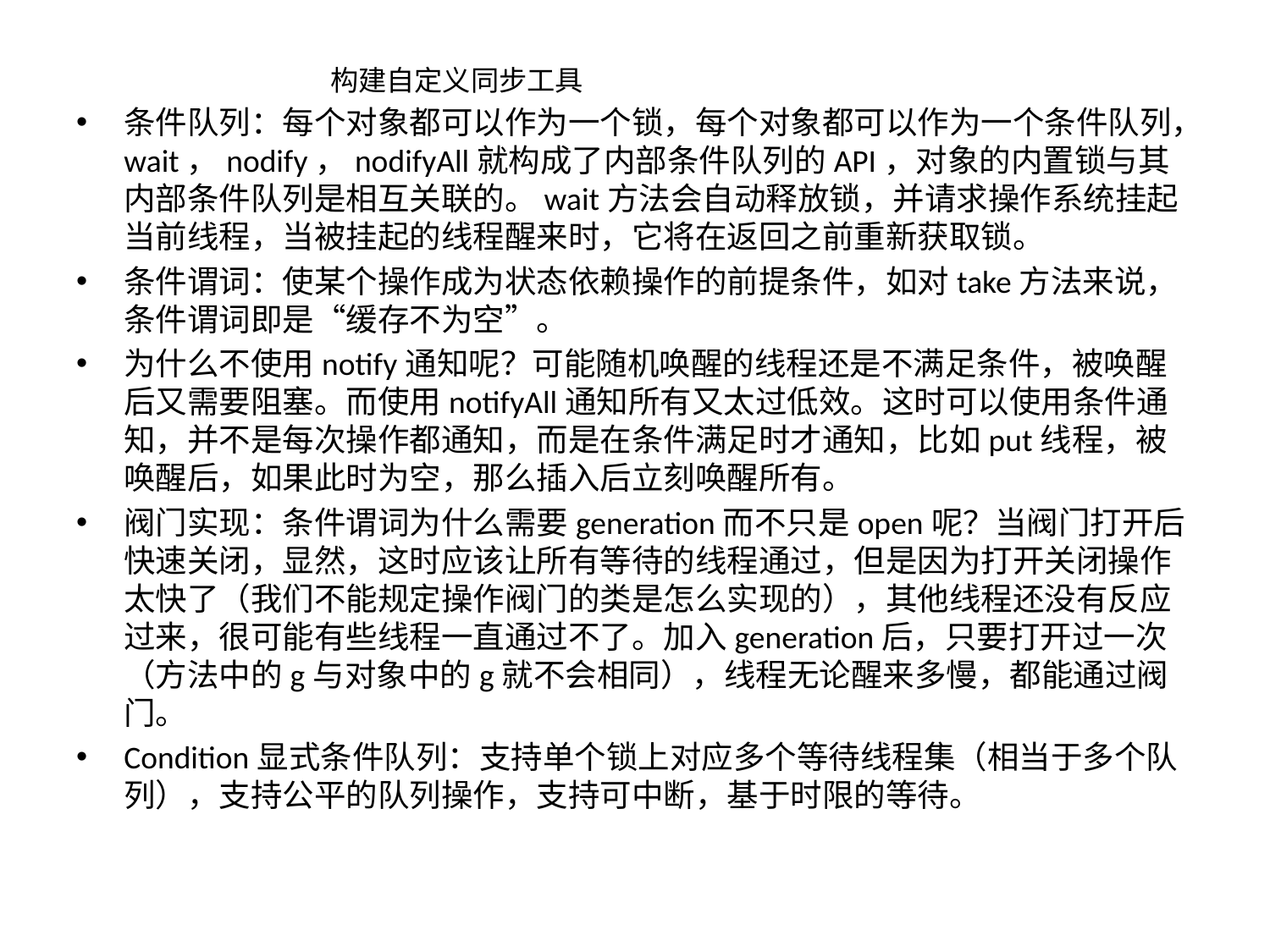

构建自定义同步工具
条件队列：每个对象都可以作为一个锁，每个对象都可以作为一个条件队列，wait，nodify，nodifyAll就构成了内部条件队列的API，对象的内置锁与其内部条件队列是相互关联的。wait方法会自动释放锁，并请求操作系统挂起当前线程，当被挂起的线程醒来时，它将在返回之前重新获取锁。
条件谓词：使某个操作成为状态依赖操作的前提条件，如对take方法来说，条件谓词即是“缓存不为空”。
为什么不使用notify通知呢？可能随机唤醒的线程还是不满足条件，被唤醒后又需要阻塞。而使用notifyAll通知所有又太过低效。这时可以使用条件通知，并不是每次操作都通知，而是在条件满足时才通知，比如put线程，被唤醒后，如果此时为空，那么插入后立刻唤醒所有。
阀门实现：条件谓词为什么需要generation而不只是open呢？当阀门打开后快速关闭，显然，这时应该让所有等待的线程通过，但是因为打开关闭操作太快了（我们不能规定操作阀门的类是怎么实现的），其他线程还没有反应过来，很可能有些线程一直通过不了。加入generation后，只要打开过一次（方法中的g与对象中的g就不会相同），线程无论醒来多慢，都能通过阀门。
Condition显式条件队列：支持单个锁上对应多个等待线程集（相当于多个队列），支持公平的队列操作，支持可中断，基于时限的等待。